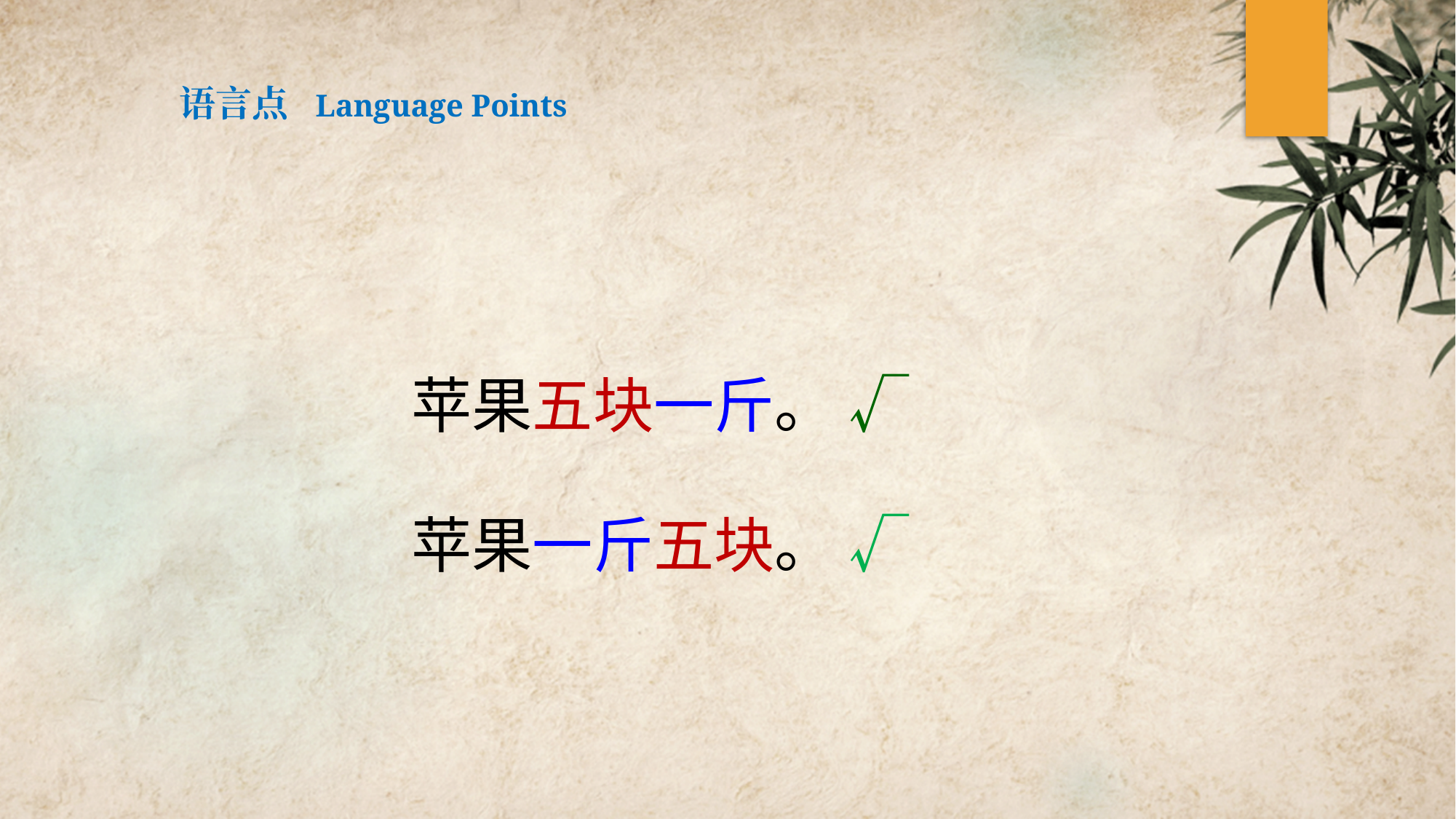

语言点  Language Points
苹果五块一斤。 √
苹果一斤五块。 √